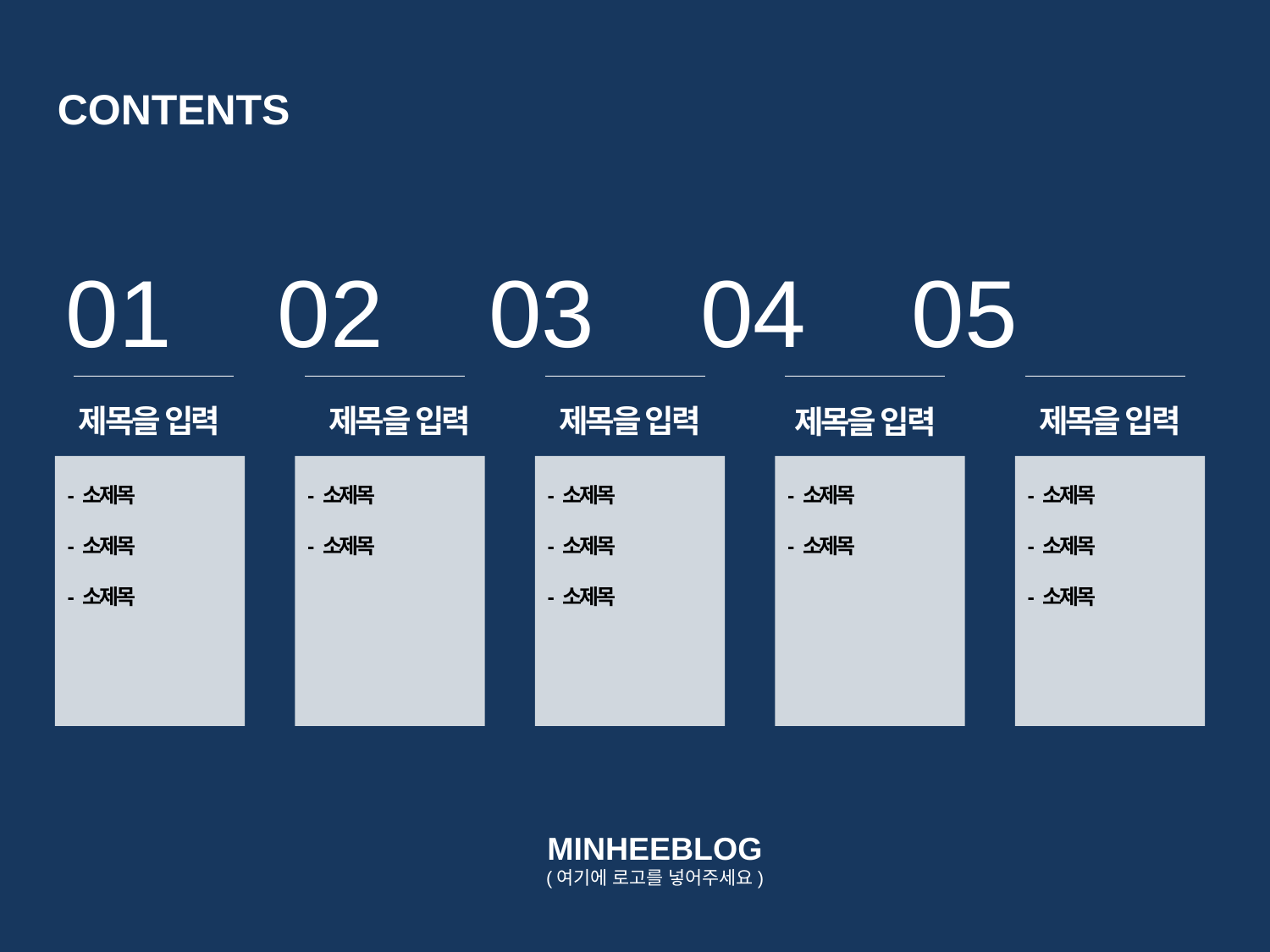

CONTENTS
01    02    03    04    05
제목을 입력
제목을 입력
제목을 입력
 제목을 입력
제목을 입력

- 소제목

- 소제목

- 소제목
- 소제목

- 소제목

- 소제목

- 소제목

- 소제목
- 소제목

- 소제목
- 소제목

- 소제목

- 소제목
MINHEEBLOG
(여기에 로고를 넣어주세요)